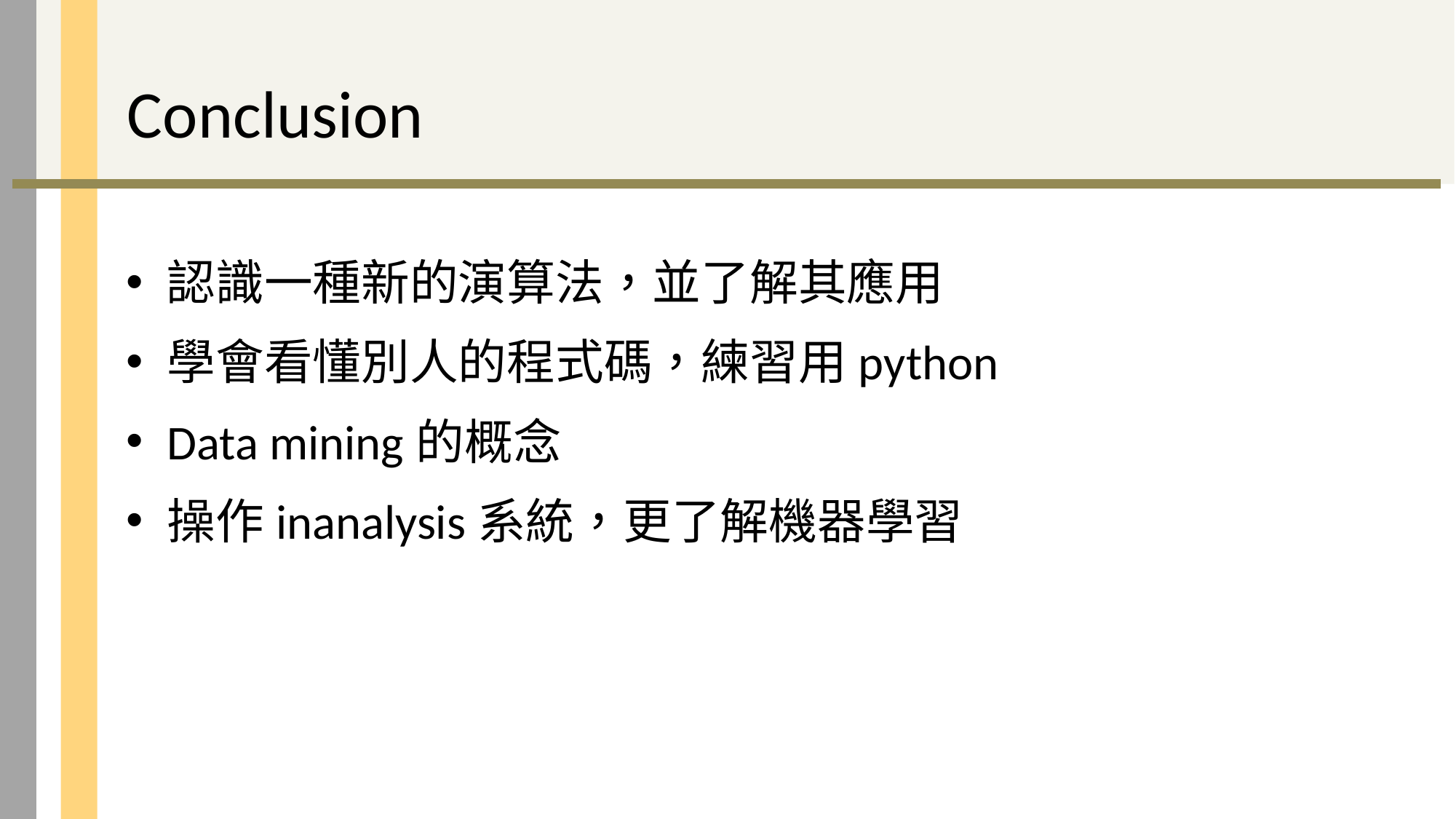

#
 Conclusion
認識一種新的演算法，並了解其應用
學會看懂別人的程式碼，練習用python
Data mining的概念
操作inanalysis系統，更了解機器學習